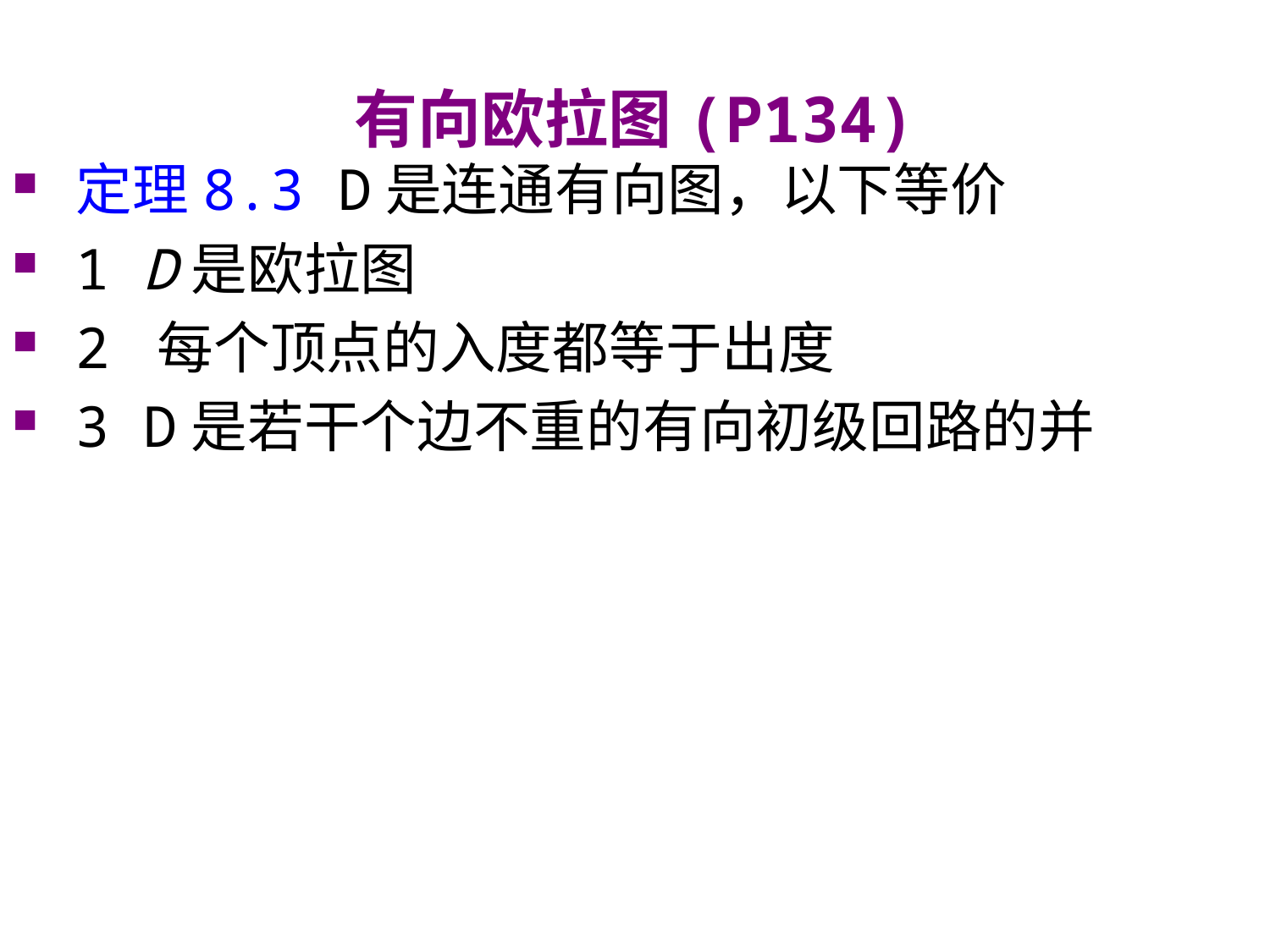

# 有向欧拉图(P134)
定理8.3 D是连通有向图，以下等价
1 D是欧拉图
2 每个顶点的入度都等于出度
3 D是若干个边不重的有向初级回路的并